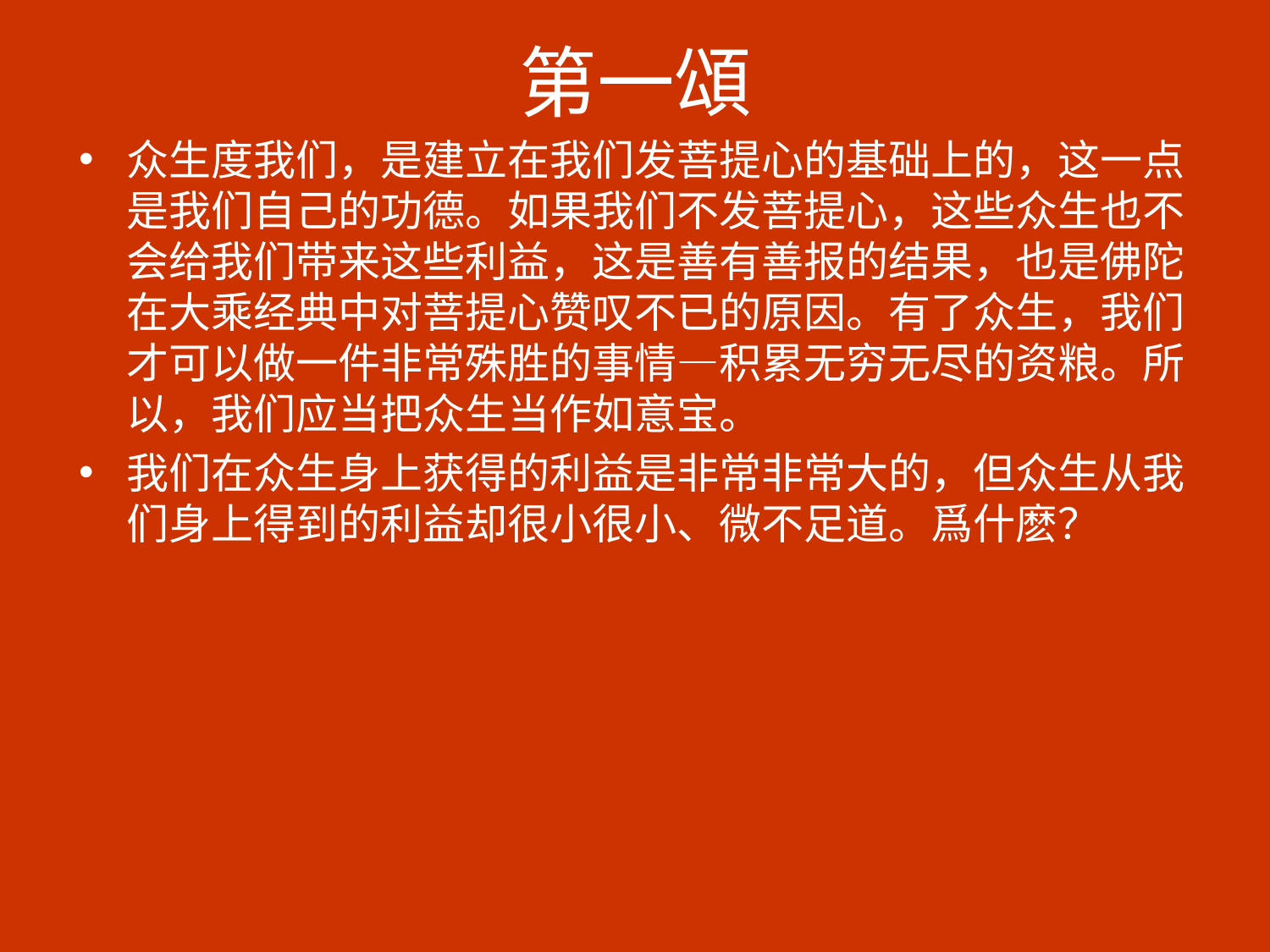

# 第一頌
众生度我们，是建立在我们发菩提心的基础上的，这一点是我们自己的功德。如果我们不发菩提心，这些众生也不会给我们带来这些利益，这是善有善报的结果，也是佛陀在大乘经典中对菩提心赞叹不已的原因。有了众生，我们才可以做一件非常殊胜的事情—积累无穷无尽的资粮。所以，我们应当把众生当作如意宝。
我们在众生身上获得的利益是非常非常大的，但众生从我们身上得到的利益却很小很小、微不足道。爲什麽？